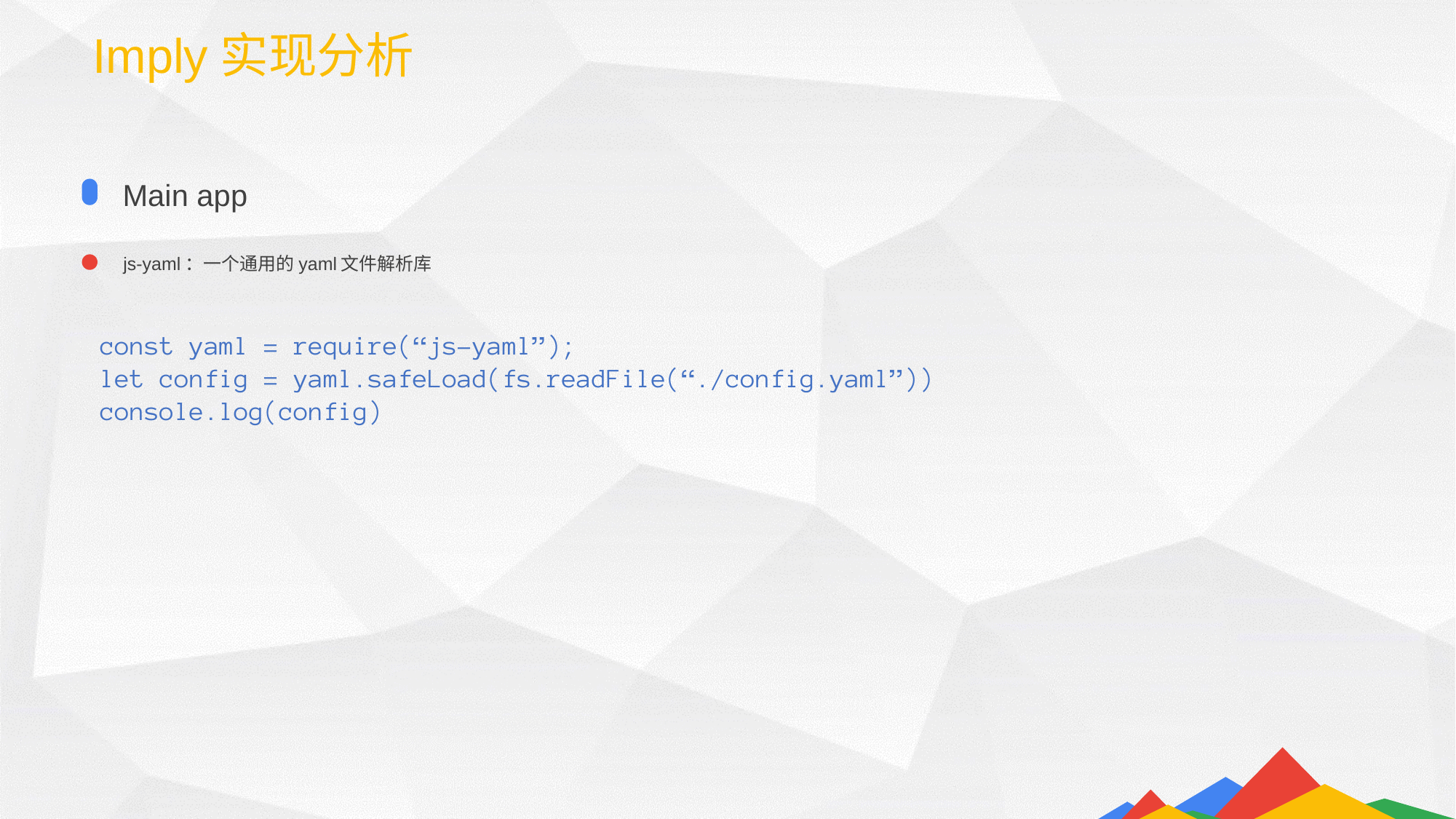

Imply实现分析
Main app

js-yaml：一个通用的yaml文件解析库

const yaml = require(“js-yaml”);
let config = yaml.safeLoad(fs.readFile(“./config.yaml”))
console.log(config)